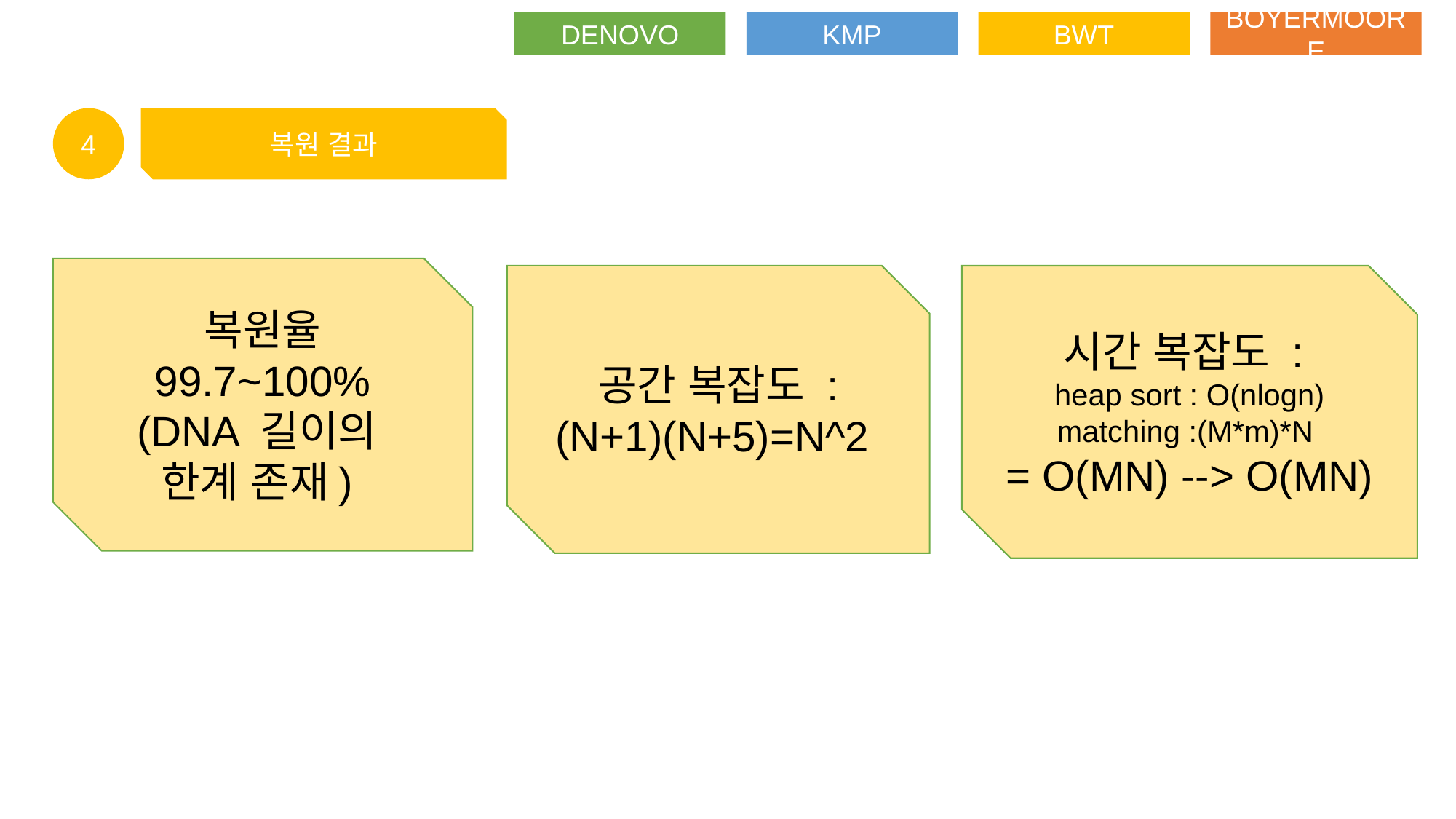

DENOVO
KMP
BWT
BOYERMOORE
4
복원 결과
복원율 99.7~100%
(DNA 길이의
한계 존재)
공간 복잡도 : (N+1)(N+5)=N^2
시간 복잡도 :
heap sort : O(nlogn)
matching :(M*m)*N
= O(MN) --> O(MN)